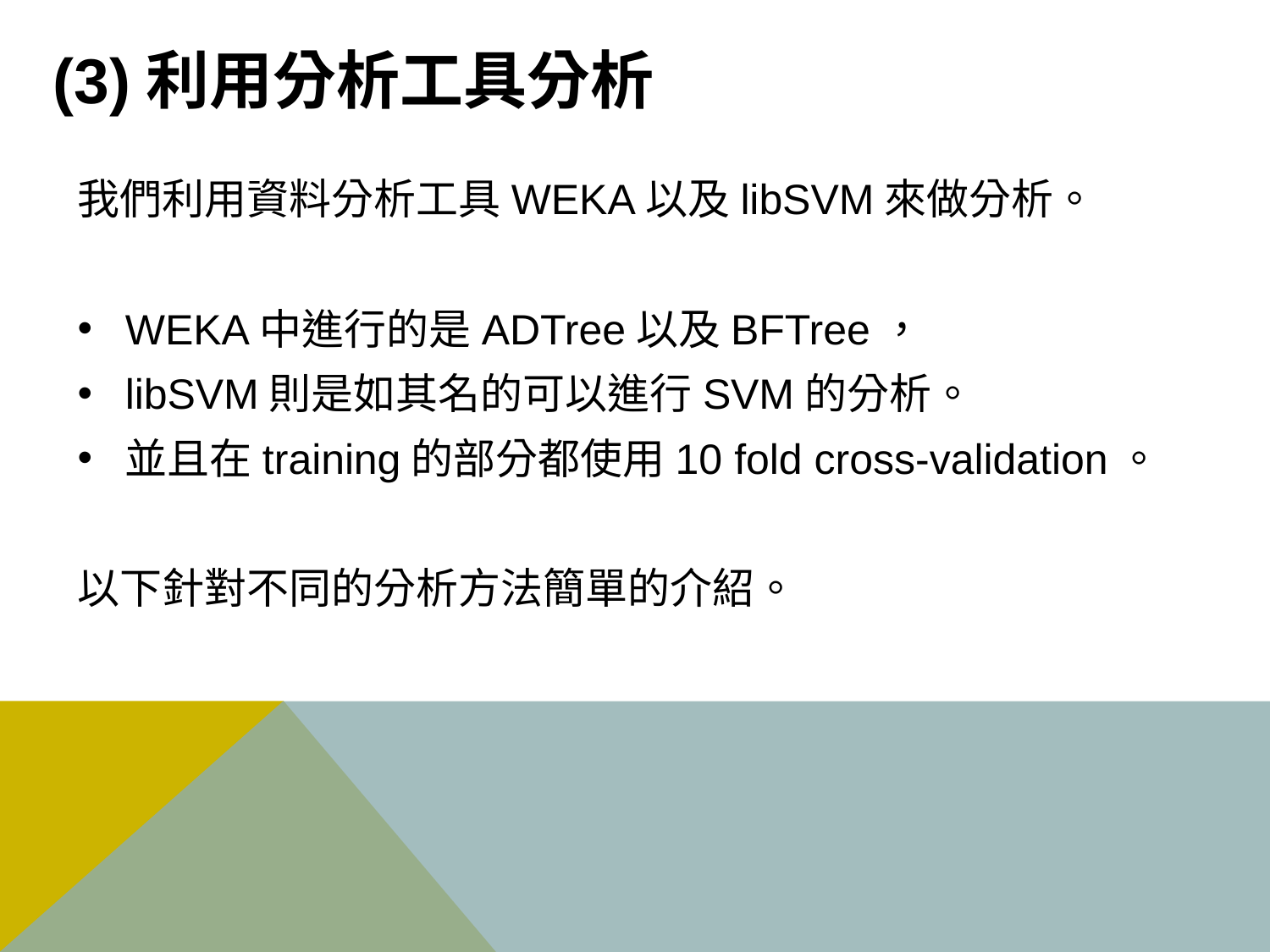

# (3)利用分析工具分析
我們利用資料分析工具WEKA以及libSVM來做分析。

WEKA中進行的是ADTree以及BFTree，
libSVM則是如其名的可以進行SVM的分析。
並且在training的部分都使用10 fold cross-validation。

以下針對不同的分析方法簡單的介紹。